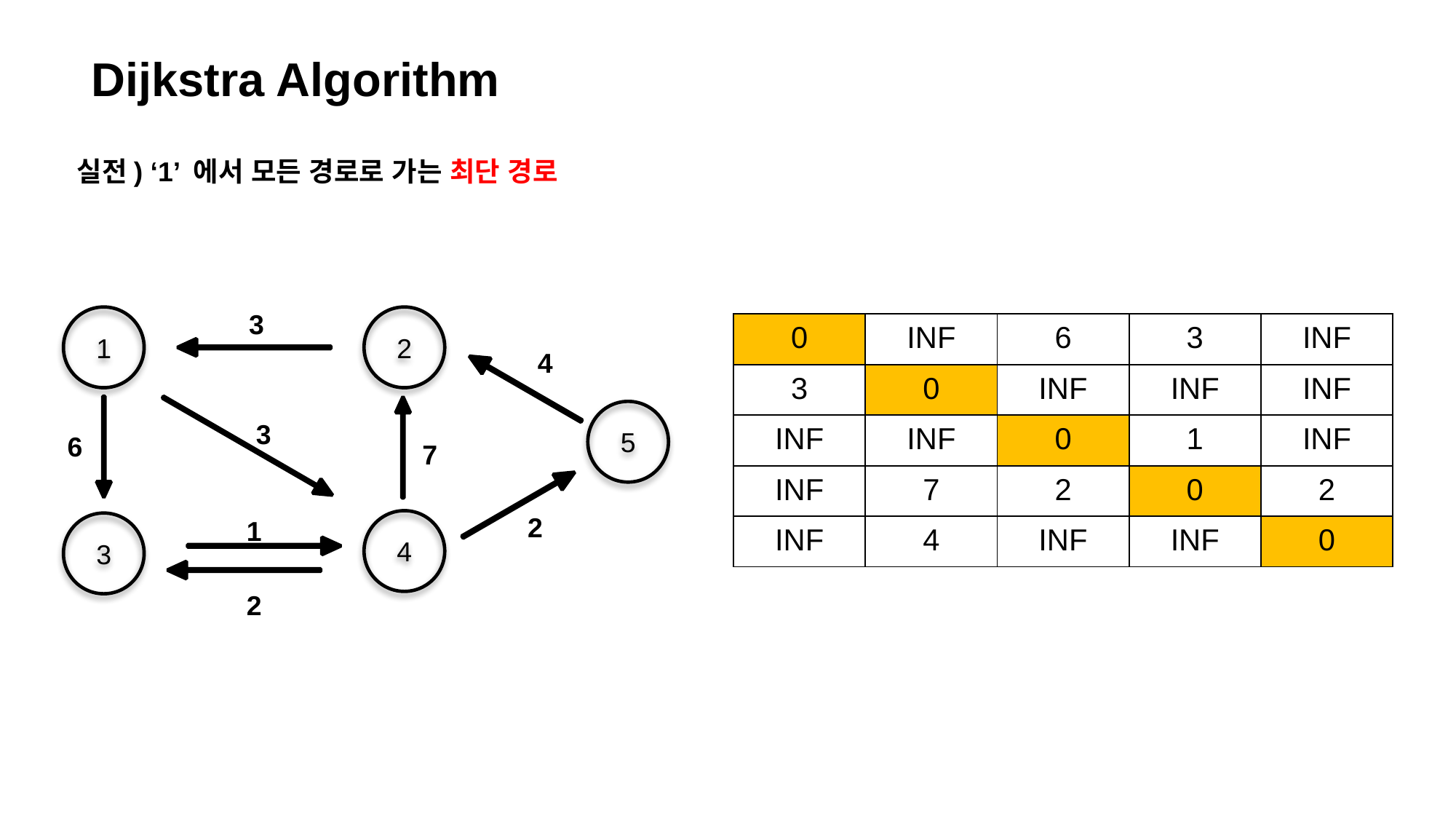

# Dijkstra Algorithm
실전) ‘1’ 에서 모든 경로로 가는 최단 경로

3
1
2

4

5
3
6
7

2
1
4
3

2
| 0 | INF | 6 | 3 | INF |
| --- | --- | --- | --- | --- |
| 3 | 0 | INF | INF | INF |
| INF | INF | 0 | 1 | INF |
| INF | 7 | 2 | 0 | 2 |
| INF | 4 | INF | INF | 0 |